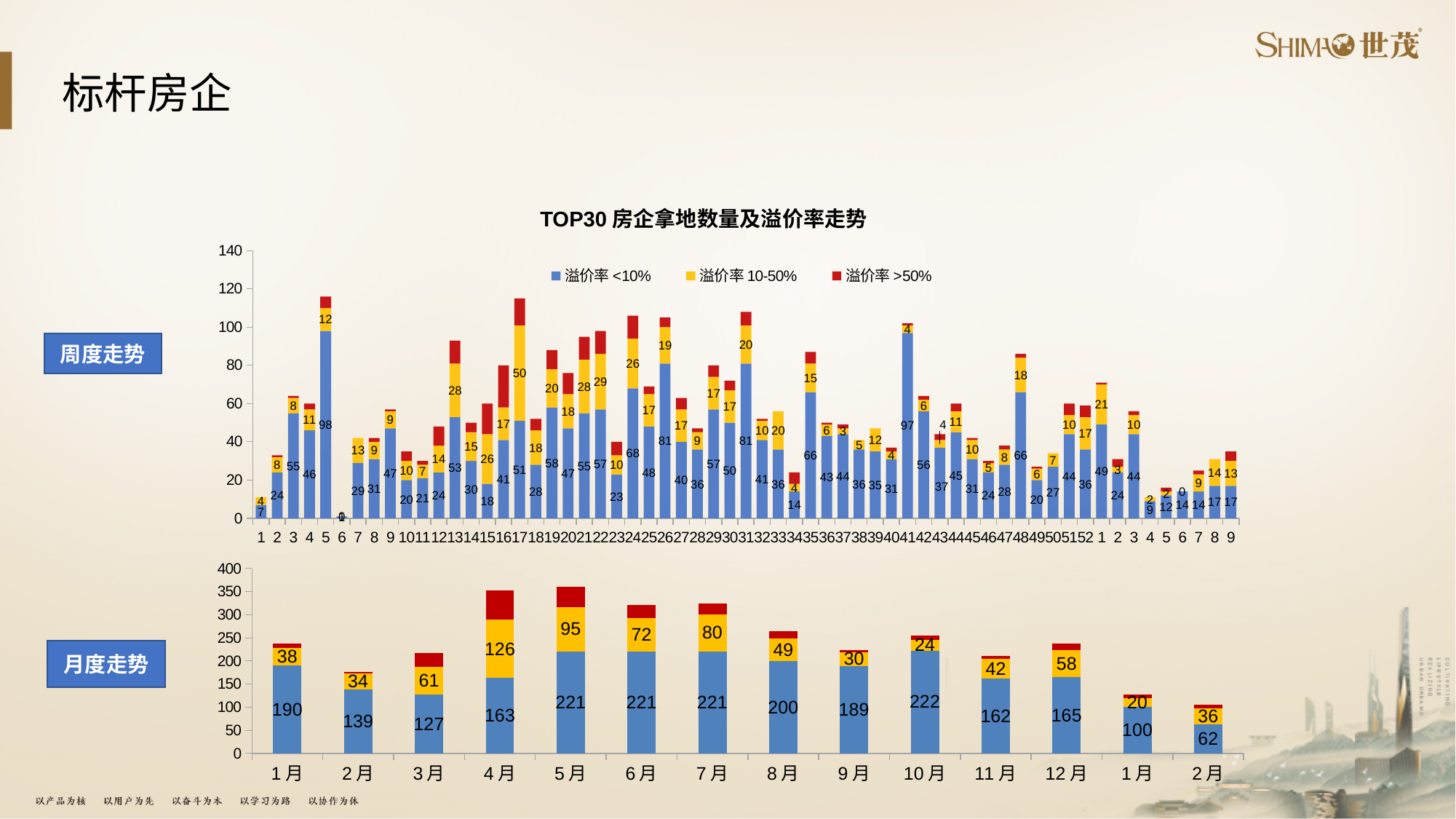

# 标杆房企
TOP30房企拿地数量及溢价率走势

### Chart:

| Category | 溢价率<10% | 溢价率10-50% | 溢价率>50% |
|---|---|---|---|
| 1 | 7.0 | 4.0 | 0.0 |
| 2 | 24.0 | 8.0 | 1.0 |
| 3 | 55.0 | 8.0 | 1.0 |
| 4 | 46.0 | 11.0 | 3.0 |
| 5 | 98.0 | 12.0 | 6.0 |
| 6 | 1.0 | 0.0 | 0.0 |
| 7 | 29.0 | 13.0 | 0.0 |
| 8 | 31.0 | 9.0 | 2.0 |
| 9 | 47.0 | 9.0 | 1.0 |
| 10 | 20.0 | 10.0 | 5.0 |
| 11 | 21.0 | 7.0 | 2.0 |
| 12 | 24.0 | 14.0 | 10.0 |
| 13 | 53.0 | 28.0 | 12.0 |
| 14 | 30.0 | 15.0 | 5.0 |
| 15 | 18.0 | 26.0 | 16.0 |
| 16 | 41.0 | 17.0 | 22.0 |
| 17 | 51.0 | 50.0 | 14.0 |
| 18 | 28.0 | 18.0 | 6.0 |
| 19 | 58.0 | 20.0 | 10.0 |
| 20 | 47.0 | 18.0 | 11.0 |
| 21 | 55.0 | 28.0 | 12.0 |
| 22 | 57.0 | 29.0 | 12.0 |
| 23 | 23.0 | 10.0 | 7.0 |
| 24 | 68.0 | 26.0 | 12.0 |
| 25 | 48.0 | 17.0 | 4.0 |
| 26 | 81.0 | 19.0 | 5.0 |
| 27 | 40.0 | 17.0 | 6.0 |
| 28 | 36.0 | 9.0 | 2.0 |
| 29 | 57.0 | 17.0 | 6.0 |
| 30 | 50.0 | 17.0 | 5.0 |
| 31 | 81.0 | 20.0 | 7.0 |
| 32 | 41.0 | 10.0 | 1.0 |
| 33 | 36.0 | 20.0 | 0.0 |
| 34 | 14.0 | 4.0 | 6.0 |
| 35 | 66.0 | 15.0 | 6.0 |
| 36 | 43.0 | 6.0 | 1.0 |
| 37 | 44.0 | 3.0 | 2.0 |
| 38 | 36.0 | 5.0 | 0.0 |
| 39 | 35.0 | 12.0 | 0.0 |
| 40 | 31.0 | 4.0 | 2.0 |
| 41 | 97.0 | 4.0 | 1.0 |
| 42 | 56.0 | 6.0 | 2.0 |
| 43 | 37.0 | 4.0 | 3.0 |
| 44 | 45.0 | 11.0 | 4.0 |
| 45 | 31.0 | 10.0 | 1.0 |
| 46 | 24.0 | 5.0 | 1.0 |
| 47 | 28.0 | 8.0 | 2.0 |
| 48 | 66.0 | 18.0 | 2.0 |
| 49 | 20.0 | 6.0 | 1.0 |
| 50 | 27.0 | 7.0 | 0.0 |
| 51 | 44.0 | 10.0 | 6.0 |
| 52 | 36.0 | 17.0 | 6.0 |
| 1 | 49.0 | 21.0 | 1.0 |
| 2 | 24.0 | 3.0 | 4.0 |
| 3 | 44.0 | 10.0 | 2.0 |
| 4 | 9.0 | 2.0 | 0.0 |
| 5 | 12.0 | 2.0 | 2.0 |
| 6 | 14.0 | 0.0 | 0.0 |
| 7 | 14.0 | 9.0 | 2.0 |
| 8 | 17.0 | 14.0 | 0.0 |
| 9 | 17.0 | 13.0 | 5.0 |
周度走势

### Chart:

| Category | 溢价率<10% | 溢价率10-50% | 溢价率>50% |
|---|---|---|---|
| 1月 | 190.0 | 38.0 | 10.0 |
| 2月 | 139.0 | 34.0 | 4.0 |
| 3月 | 127.0 | 61.0 | 29.0 |
| 4月 | 163.0 | 126.0 | 63.0 |
| 5月 | 221.0 | 95.0 | 45.0 |
| 6月 | 221.0 | 72.0 | 28.0 |
| 7月 | 221.0 | 80.0 | 23.0 |
| 8月 | 200.0 | 49.0 | 16.0 |
| 9月 | 189.0 | 30.0 | 5.0 |
| 10月 | 222.0 | 24.0 | 9.0 |
| 11月 | 162.0 | 42.0 | 7.0 |
| 12月 | 165.0 | 58.0 | 14.0 |
| 1月 | 100.0 | 20.0 | 7.0 |
| 2月 | 62.0 | 36.0 | 8.0 |
月度走势